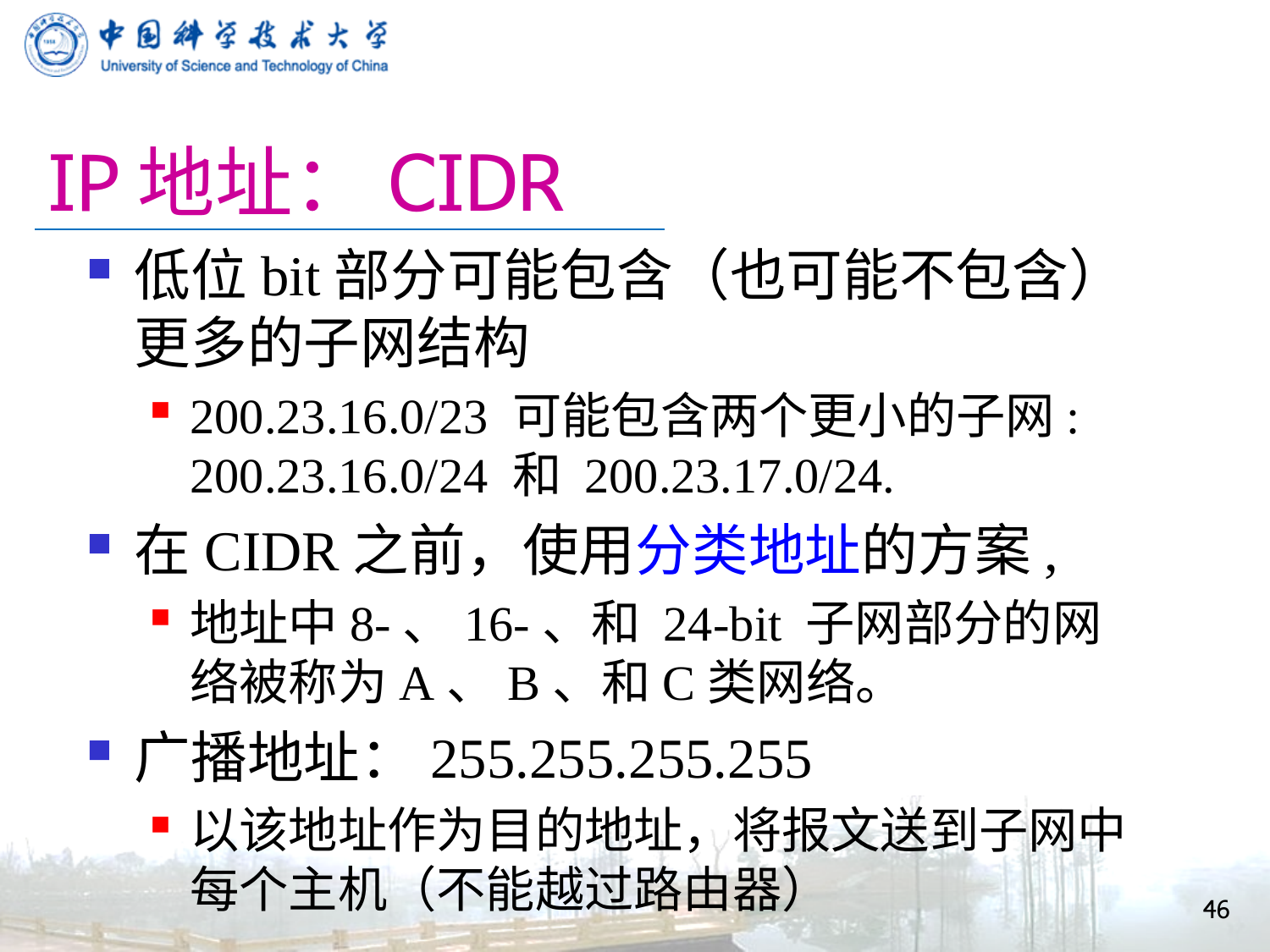

# IP地址：CIDR
低位bit部分可能包含（也可能不包含）更多的子网结构
200.23.16.0/23 可能包含两个更小的子网: 200.23.16.0/24 和 200.23.17.0/24.
在CIDR之前，使用分类地址的方案,
地址中8-、16-、和 24-bit 子网部分的网络被称为A、B、和C类网络。
广播地址：255.255.255.255
以该地址作为目的地址，将报文送到子网中每个主机（不能越过路由器）
46